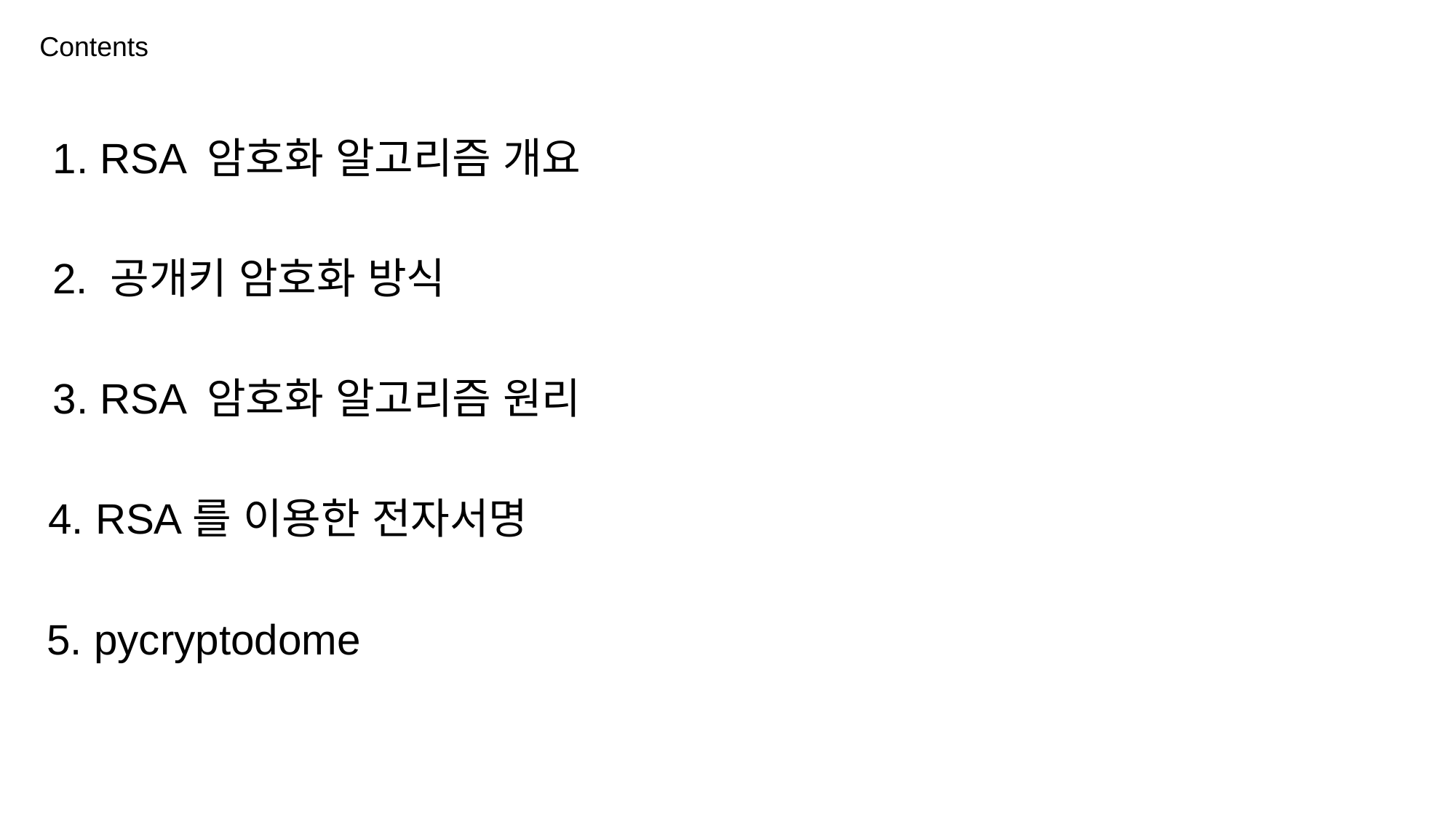

Contents
1. RSA 암호화 알고리즘 개요
2. 공개키 암호화 방식
3. RSA 암호화 알고리즘 원리
4. RSA를 이용한 전자서명
5. pycryptodome